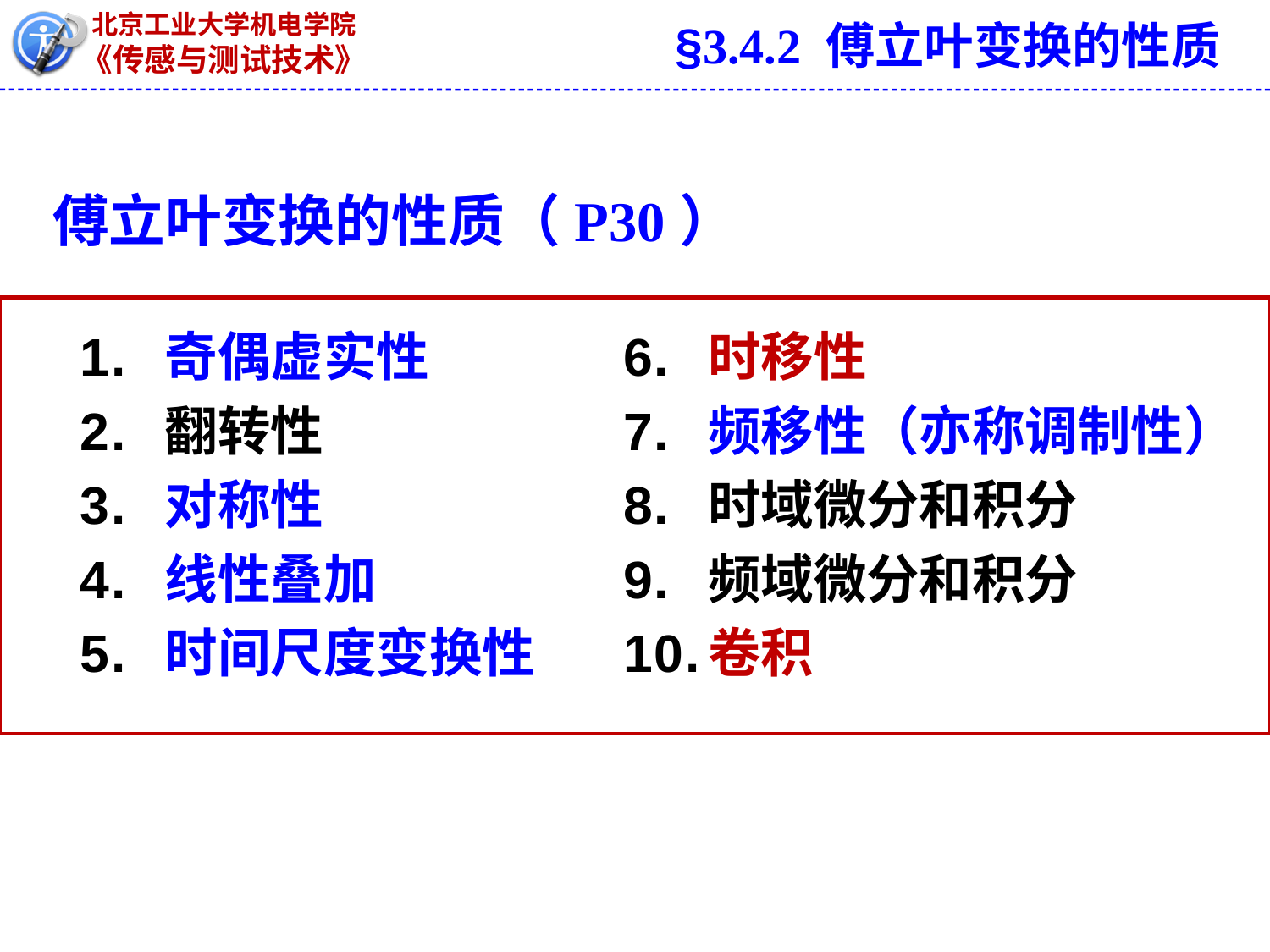

§3.4.2 傅立叶变换的性质
傅立叶变换的性质（P30）

奇偶虚实性
翻转性
对称性
线性叠加
时间尺度变换性
时移性
频移性（亦称调制性）
时域微分和积分
频域微分和积分
卷积